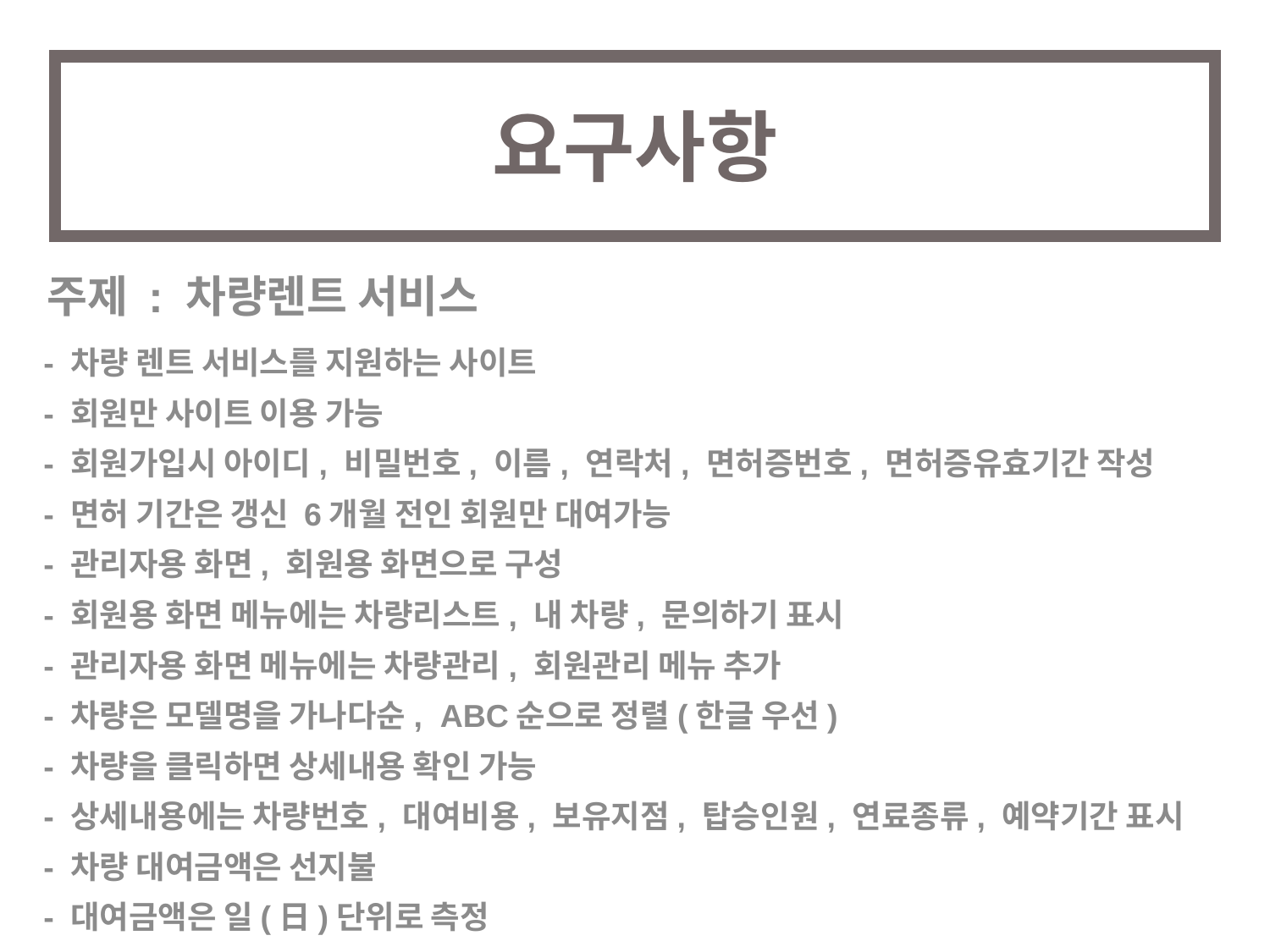

# 요구사항
주제 : 차량렌트 서비스

- 차량 렌트 서비스를 지원하는 사이트
- 회원만 사이트 이용 가능
- 회원가입시 아이디, 비밀번호, 이름, 연락처, 면허증번호, 면허증유효기간 작성
- 면허 기간은 갱신 6개월 전인 회원만 대여가능
- 관리자용 화면, 회원용 화면으로 구성
- 회원용 화면 메뉴에는 차량리스트, 내 차량, 문의하기 표시
- 관리자용 화면 메뉴에는 차량관리, 회원관리 메뉴 추가
- 차량은 모델명을 가나다순,  ABC순으로 정렬(한글 우선)
- 차량을 클릭하면 상세내용 확인 가능
- 상세내용에는 차량번호, 대여비용, 보유지점, 탑승인원, 연료종류, 예약기간 표시
- 차량 대여금액은 선지불
- 대여금액은 일(日)단위로 측정